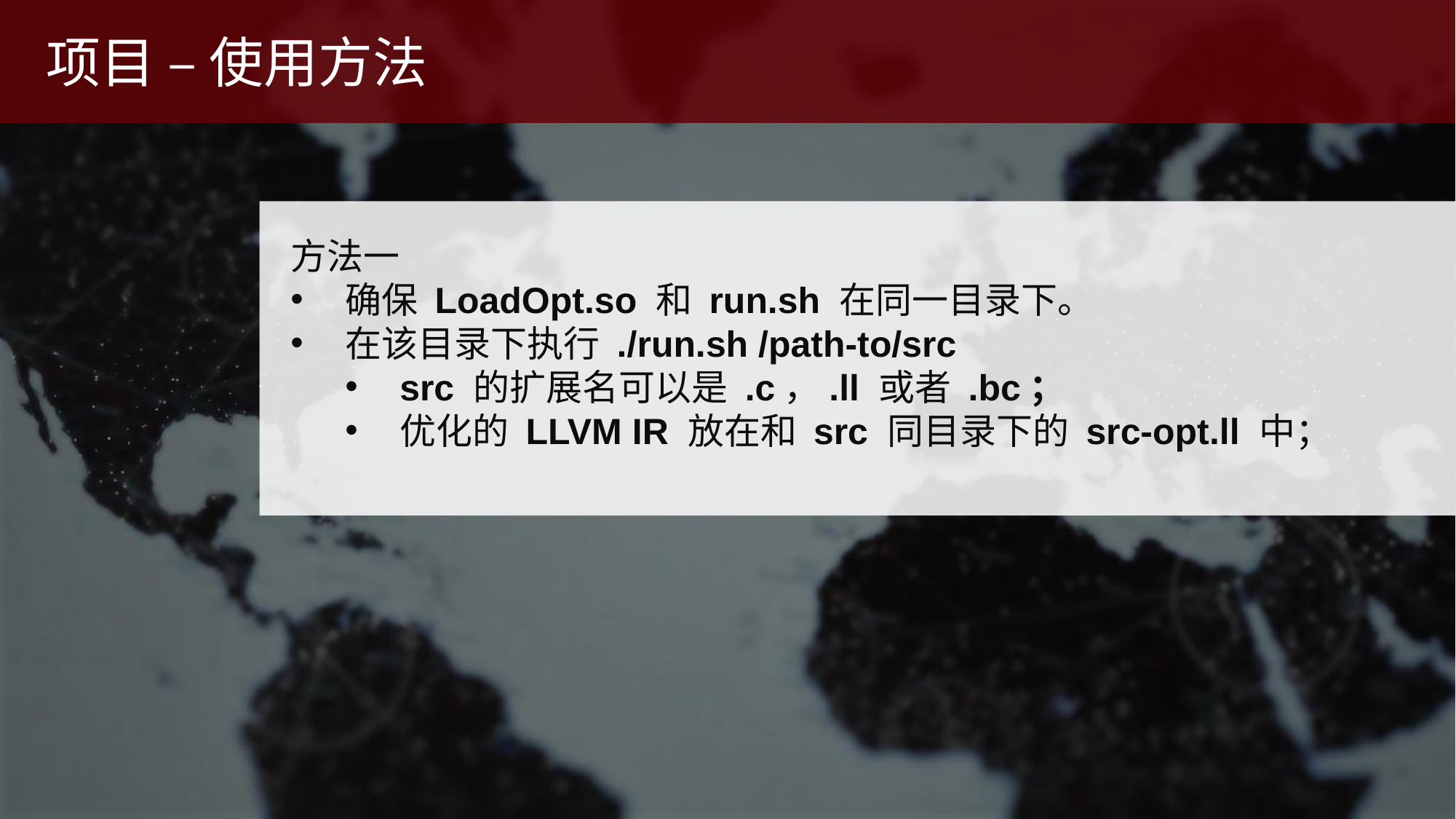

项目 – 使用方法

方法一
确保 LoadOpt.so 和 run.sh 在同一目录下。
在该目录下执行 ./run.sh /path-to/src
src 的扩展名可以是 .c，.ll 或者 .bc；
优化的 LLVM IR 放在和 src 同目录下的 src-opt.ll 中；